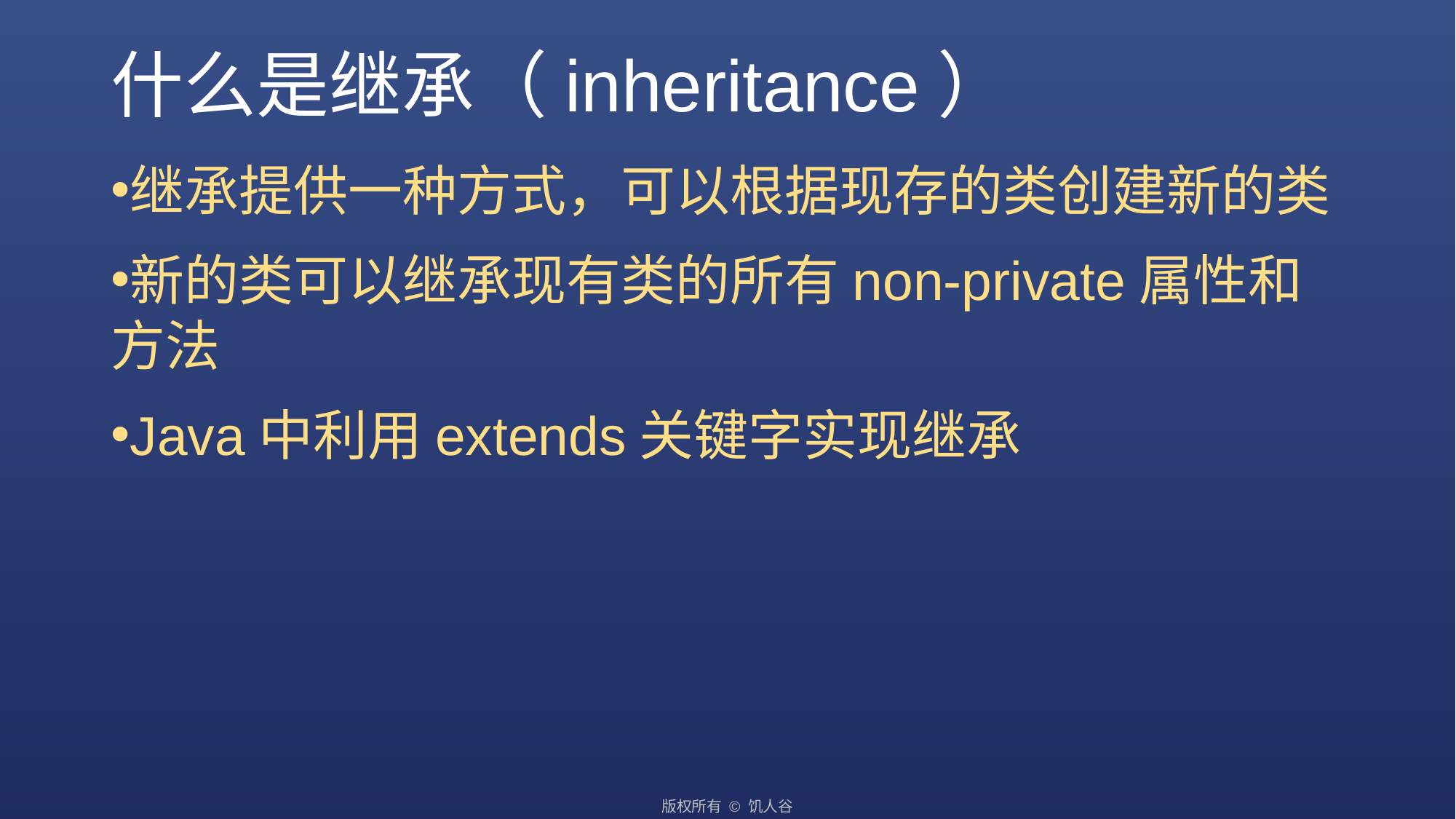

# 什么是继承（inheritance）
继承提供一种方式，可以根据现存的类创建新的类
新的类可以继承现有类的所有non-private属性和方法
Java中利用extends关键字实现继承